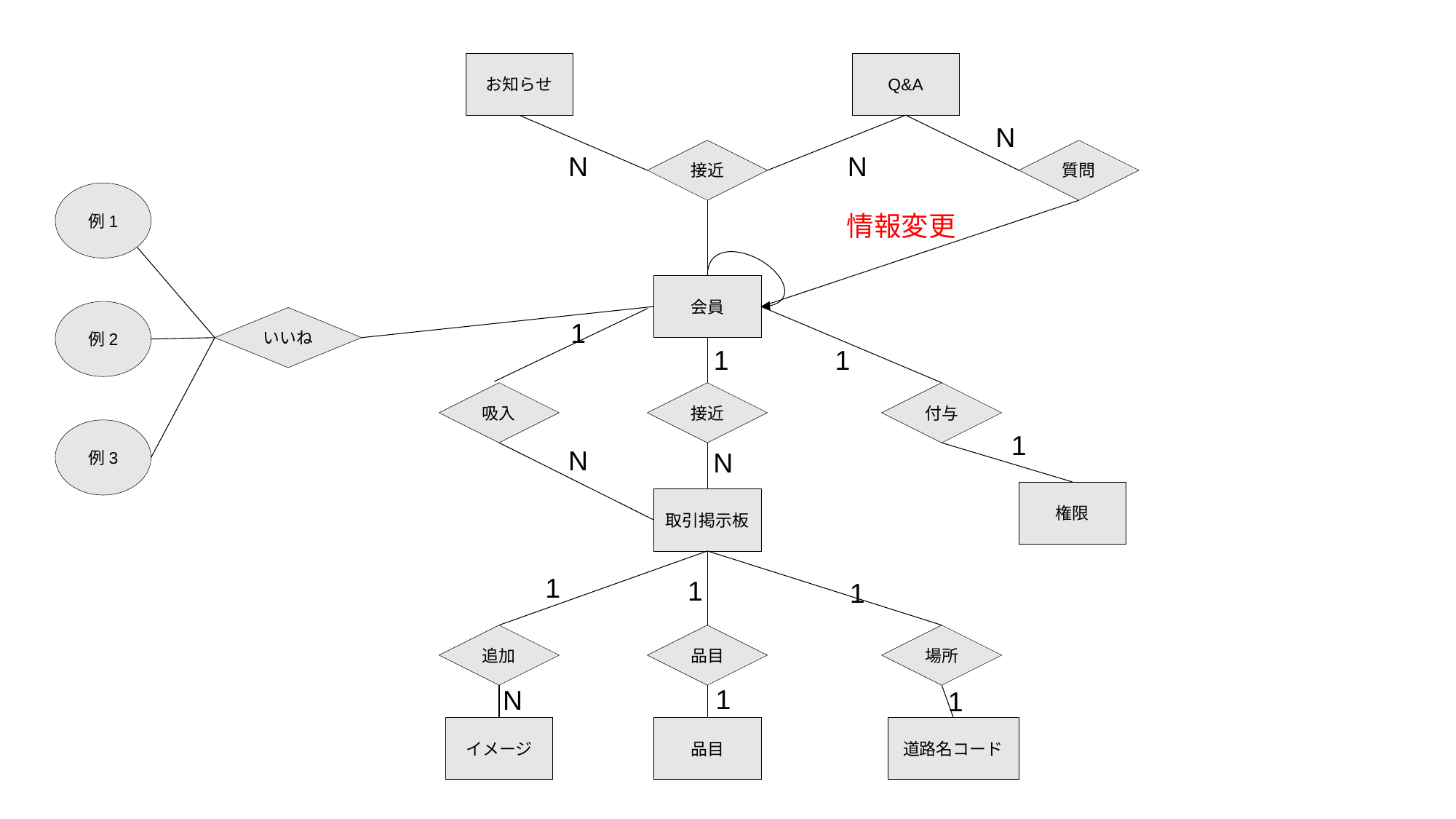

お知らせ
Q&A
N
接近
質問
N
N
例1
情報変更
会員
例2
いいね
1
1
1
吸入
接近
付与
例3
1
N
N
権限
取引掲示板
1
1
1
追加
品目
場所
1
N
1
イメージ
品目
道路名コード